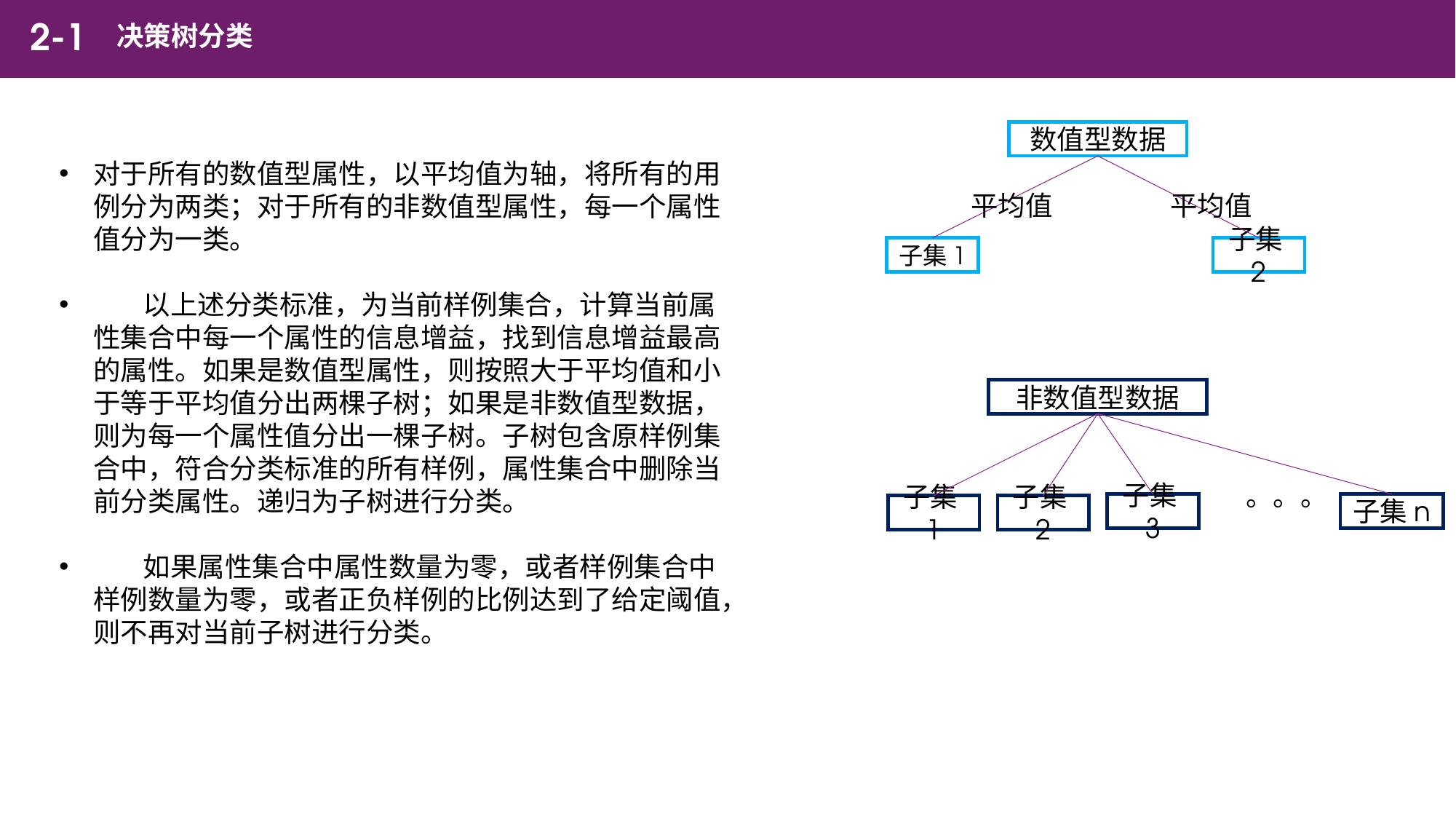

2-1
决策树分类
数值型数据
对于所有的数值型属性，以平均值为轴，将所有的用例分为两类；对于所有的非数值型属性，每一个属性值分为一类。

       以上述分类标准，为当前样例集合，计算当前属性集合中每一个属性的信息增益，找到信息增益最高的属性。如果是数值型属性，则按照大于平均值和小于等于平均值分出两棵子树；如果是非数值型数据，则为每一个属性值分出一棵子树。子树包含原样例集合中，符合分类标准的所有样例，属性集合中删除当前分类属性。递归为子树进行分类。

       如果属性集合中属性数量为零，或者样例集合中样例数量为零，或者正负样例的比例达到了给定阈值，则不再对当前子树进行分类。

平均值
平均值
子集1
子集2
非数值型数据
。。。
子集3
子集n
子集1
子集2